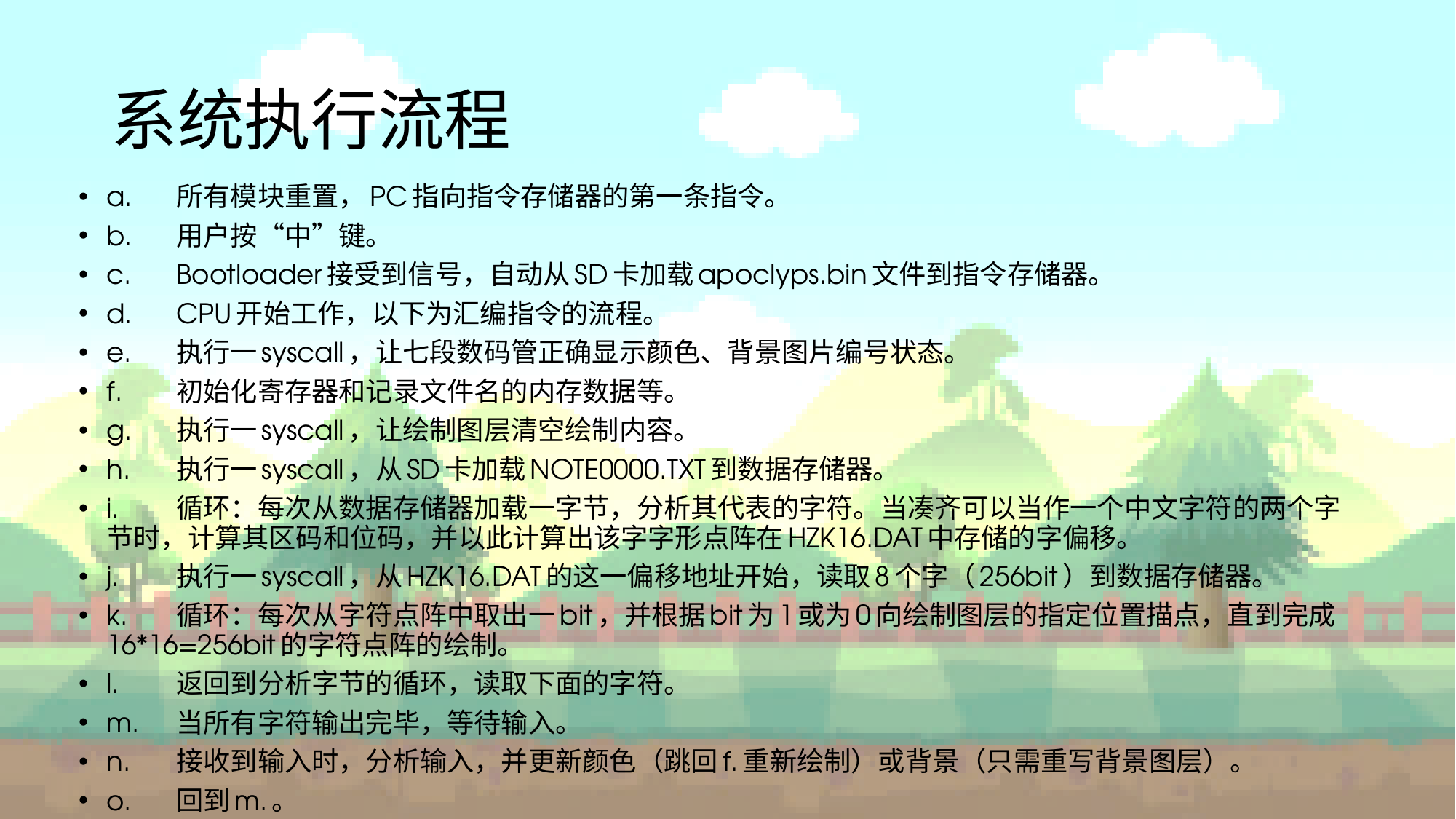

# 系统执行流程
a.	所有模块重置，PC指向指令存储器的第一条指令。
b.	用户按“中”键。
c.	Bootloader接受到信号，自动从SD卡加载apoclyps.bin文件到指令存储器。
d.	CPU开始工作，以下为汇编指令的流程。
e.	执行一syscall，让七段数码管正确显示颜色、背景图片编号状态。
f.	初始化寄存器和记录文件名的内存数据等。
g.	执行一syscall，让绘制图层清空绘制内容。
h.	执行一syscall，从SD卡加载NOTE0000.TXT到数据存储器。
i.	循环：每次从数据存储器加载一字节，分析其代表的字符。当凑齐可以当作一个中文字符的两个字节时，计算其区码和位码，并以此计算出该字字形点阵在HZK16.DAT中存储的字偏移。
j.	执行一syscall，从HZK16.DAT的这一偏移地址开始，读取8个字（256bit）到数据存储器。
k.	循环：每次从字符点阵中取出一bit，并根据bit为1或为0向绘制图层的指定位置描点，直到完成16*16=256bit的字符点阵的绘制。
l.	返回到分析字节的循环，读取下面的字符。
m.	当所有字符输出完毕，等待输入。
n.	接收到输入时，分析输入，并更新颜色（跳回f.重新绘制）或背景（只需重写背景图层）。
o.	回到m.。